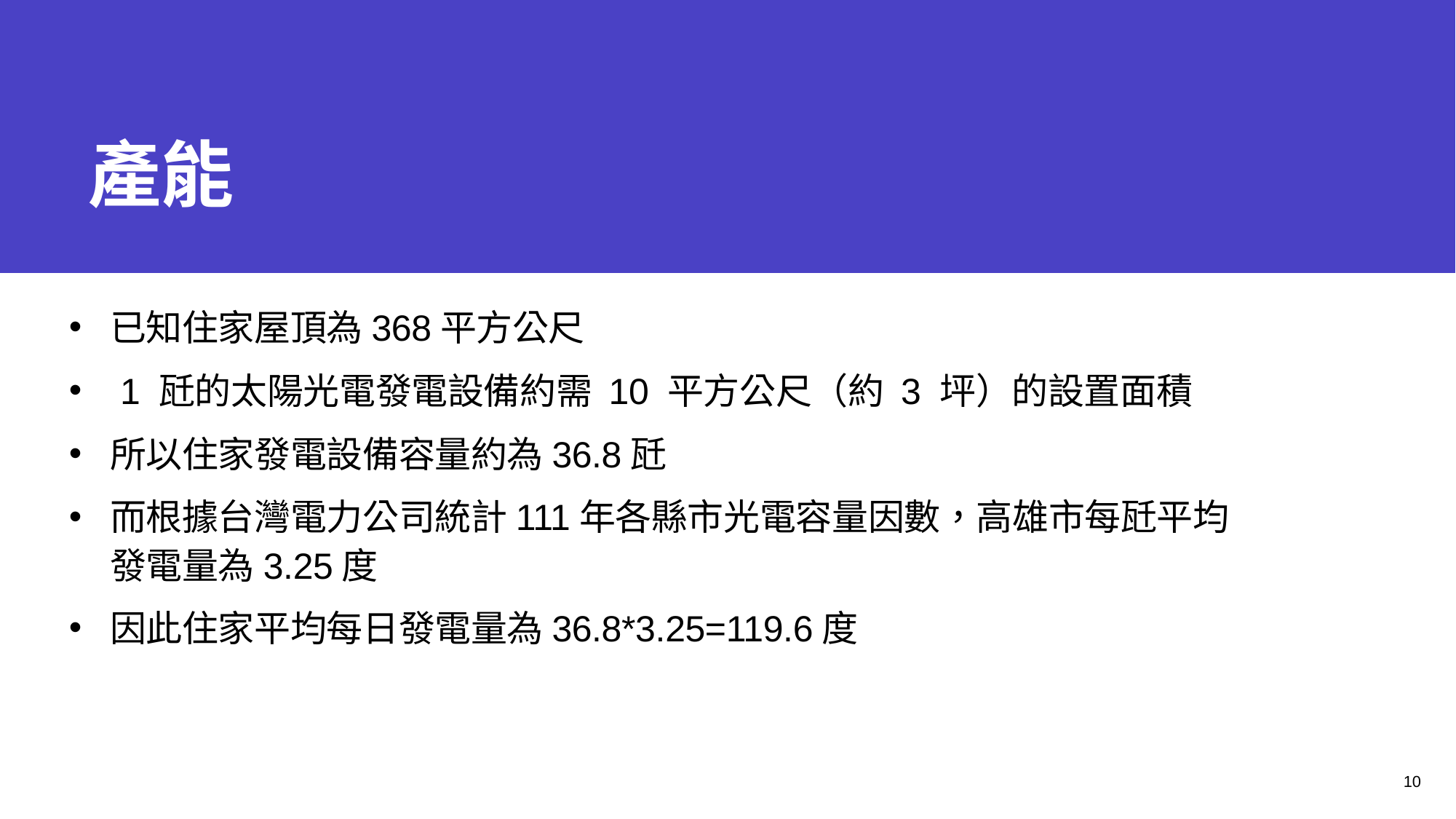

# 產能
已知住家屋頂為368平方公尺
 1 瓩的太陽光電發電設備約需 10 平方公尺（約 3 坪）的設置面積
所以住家發電設備容量約為36.8瓩
而根據台灣電力公司統計111年各縣市光電容量因數，高雄市每瓩平均發電量為3.25度
因此住家平均每日發電量為36.8*3.25=119.6度
簡報標題
10